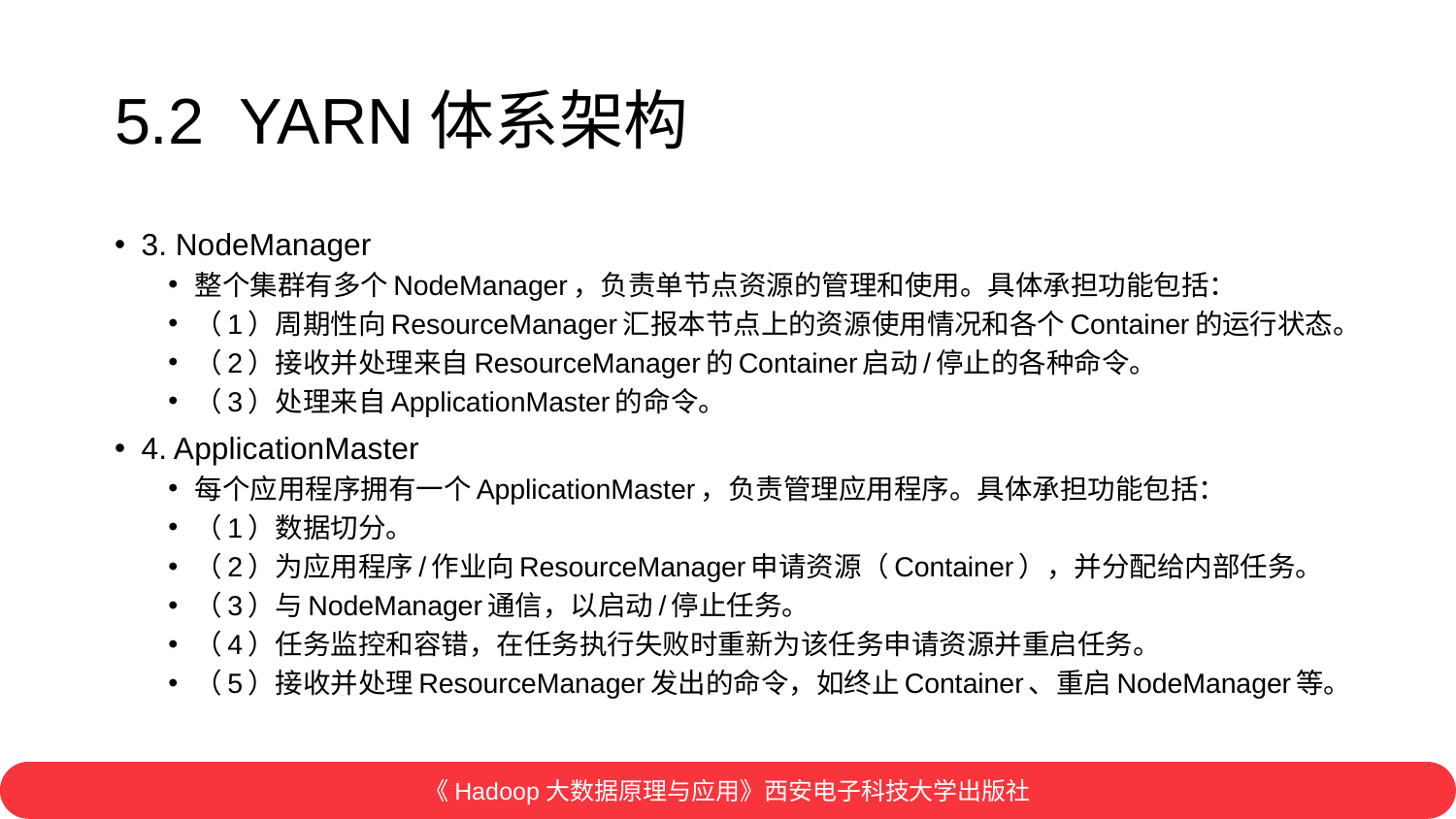

# 5.2  YARN体系架构
3. NodeManager
整个集群有多个NodeManager，负责单节点资源的管理和使用。具体承担功能包括：
（1）周期性向ResourceManager汇报本节点上的资源使用情况和各个Container的运行状态。
（2）接收并处理来自ResourceManager的Container启动/停止的各种命令。
（3）处理来自ApplicationMaster的命令。
4. ApplicationMaster
每个应用程序拥有一个ApplicationMaster，负责管理应用程序。具体承担功能包括：
（1）数据切分。
（2）为应用程序/作业向ResourceManager申请资源（Container），并分配给内部任务。
（3）与NodeManager通信，以启动/停止任务。
（4）任务监控和容错，在任务执行失败时重新为该任务申请资源并重启任务。
（5）接收并处理ResourceManager发出的命令，如终止Container、重启NodeManager等。